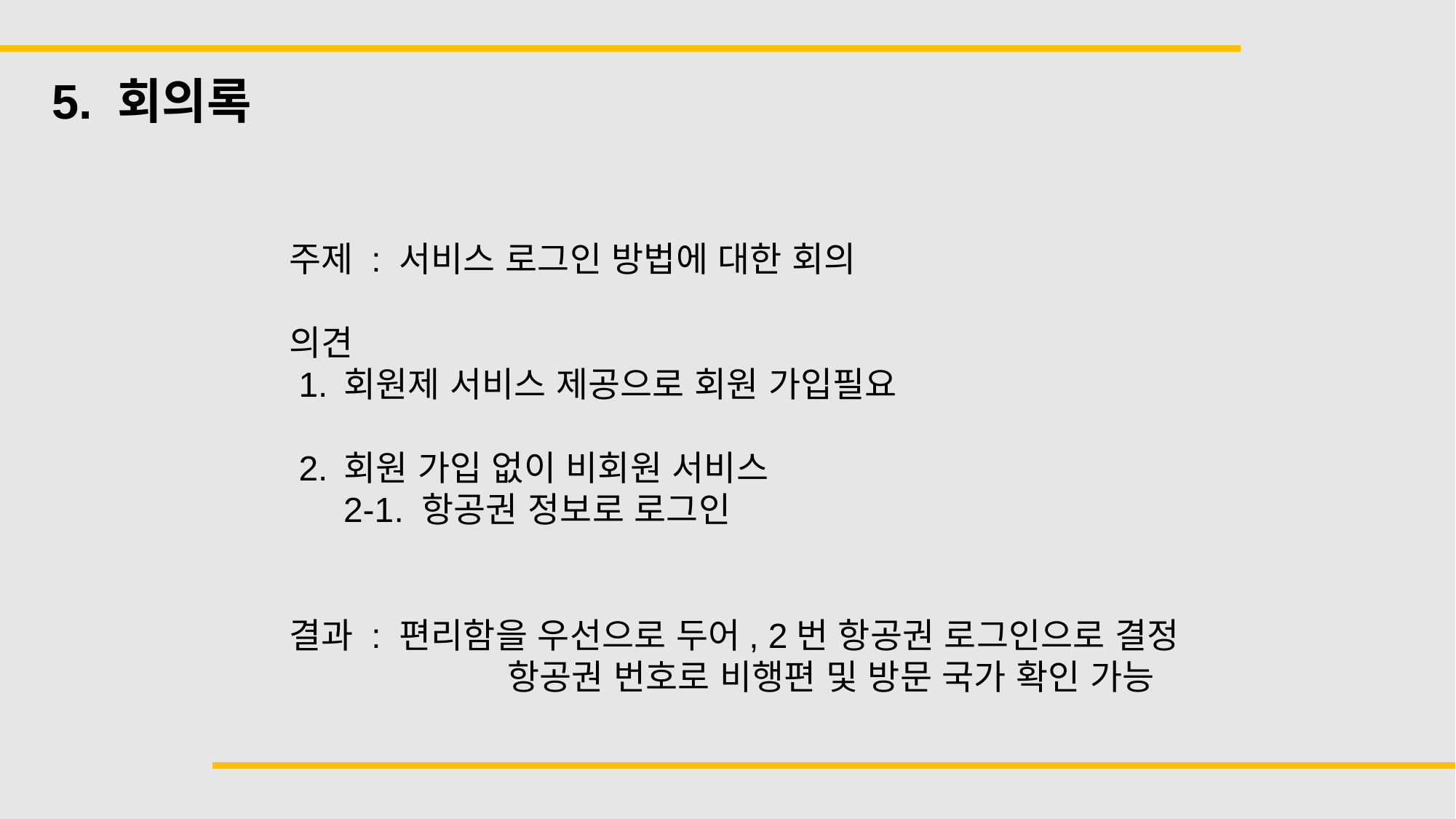

5. 회의록
주제 : 서비스 로그인 방법에 대한 회의

의견
회원제 서비스 제공으로 회원 가입필요

회원 가입 없이 비회원 서비스
2-1. 항공권 정보로 로그인

결과 : 편리함을 우선으로 두어, 2번 항공권 로그인으로 결정
		항공권 번호로 비행편 및 방문 국가 확인 가능